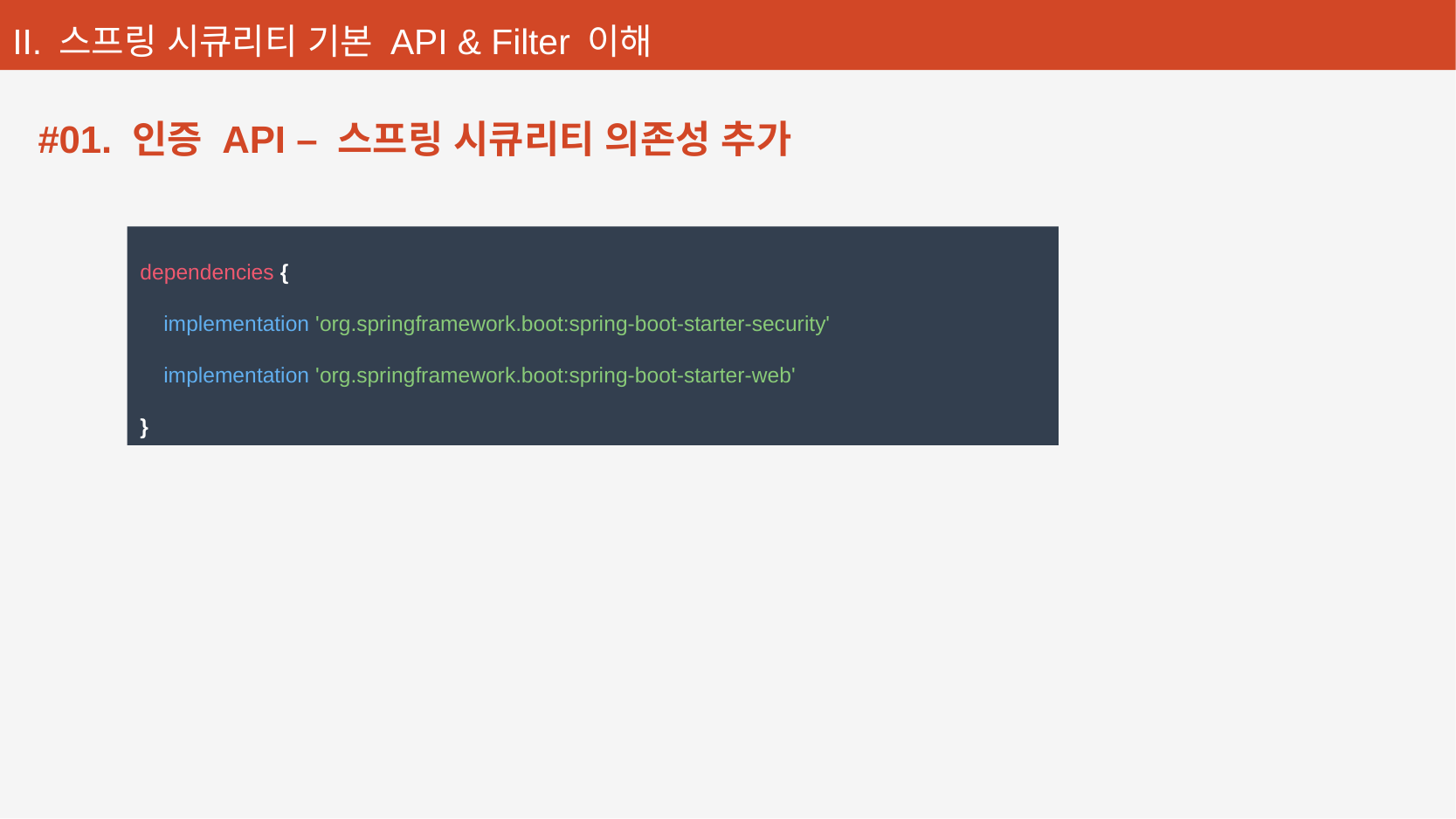

#01. 인증 API – 스프링 시큐리티 의존성 추가
dependencies {
    implementation 'org.springframework.boot:spring-boot-starter-security'
    implementation 'org.springframework.boot:spring-boot-starter-web'
}